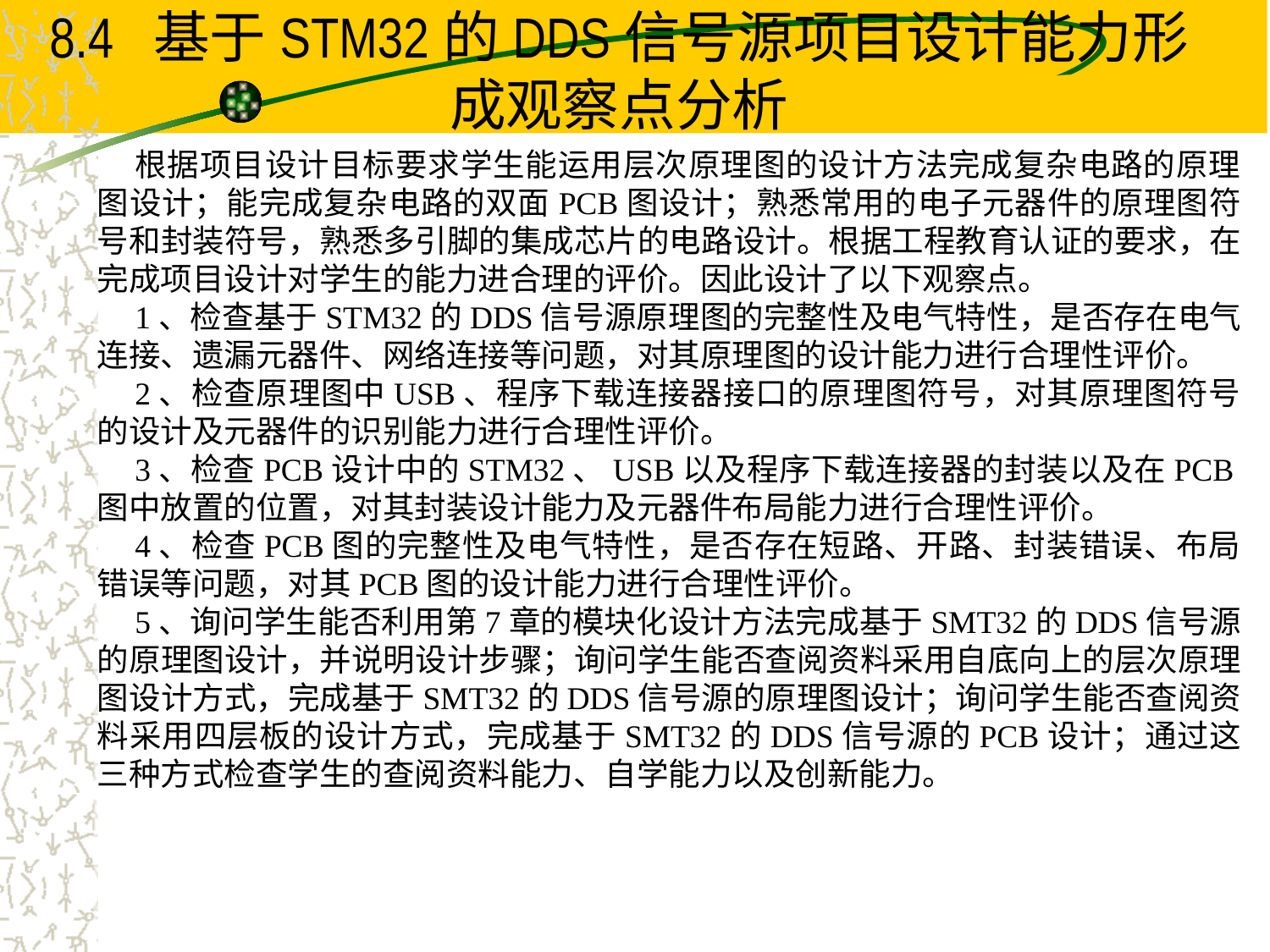

# 8.4  基于STM32的DDS信号源项目设计能力形成观察点分析
根据项目设计目标要求学生能运用层次原理图的设计方法完成复杂电路的原理图设计；能完成复杂电路的双面PCB图设计；熟悉常用的电子元器件的原理图符号和封装符号，熟悉多引脚的集成芯片的电路设计。根据工程教育认证的要求，在完成项目设计对学生的能力进合理的评价。因此设计了以下观察点。
1、检查基于STM32的DDS信号源原理图的完整性及电气特性，是否存在电气连接、遗漏元器件、网络连接等问题，对其原理图的设计能力进行合理性评价。
2、检查原理图中USB、程序下载连接器接口的原理图符号，对其原理图符号的设计及元器件的识别能力进行合理性评价。
3、检查PCB设计中的STM32、USB以及程序下载连接器的封装以及在PCB图中放置的位置，对其封装设计能力及元器件布局能力进行合理性评价。
4、检查PCB图的完整性及电气特性，是否存在短路、开路、封装错误、布局错误等问题，对其PCB图的设计能力进行合理性评价。
5、询问学生能否利用第7章的模块化设计方法完成基于SMT32的DDS信号源的原理图设计，并说明设计步骤；询问学生能否查阅资料采用自底向上的层次原理图设计方式，完成基于SMT32的DDS信号源的原理图设计；询问学生能否查阅资料采用四层板的设计方式，完成基于SMT32的DDS信号源的PCB设计；通过这三种方式检查学生的查阅资料能力、自学能力以及创新能力。